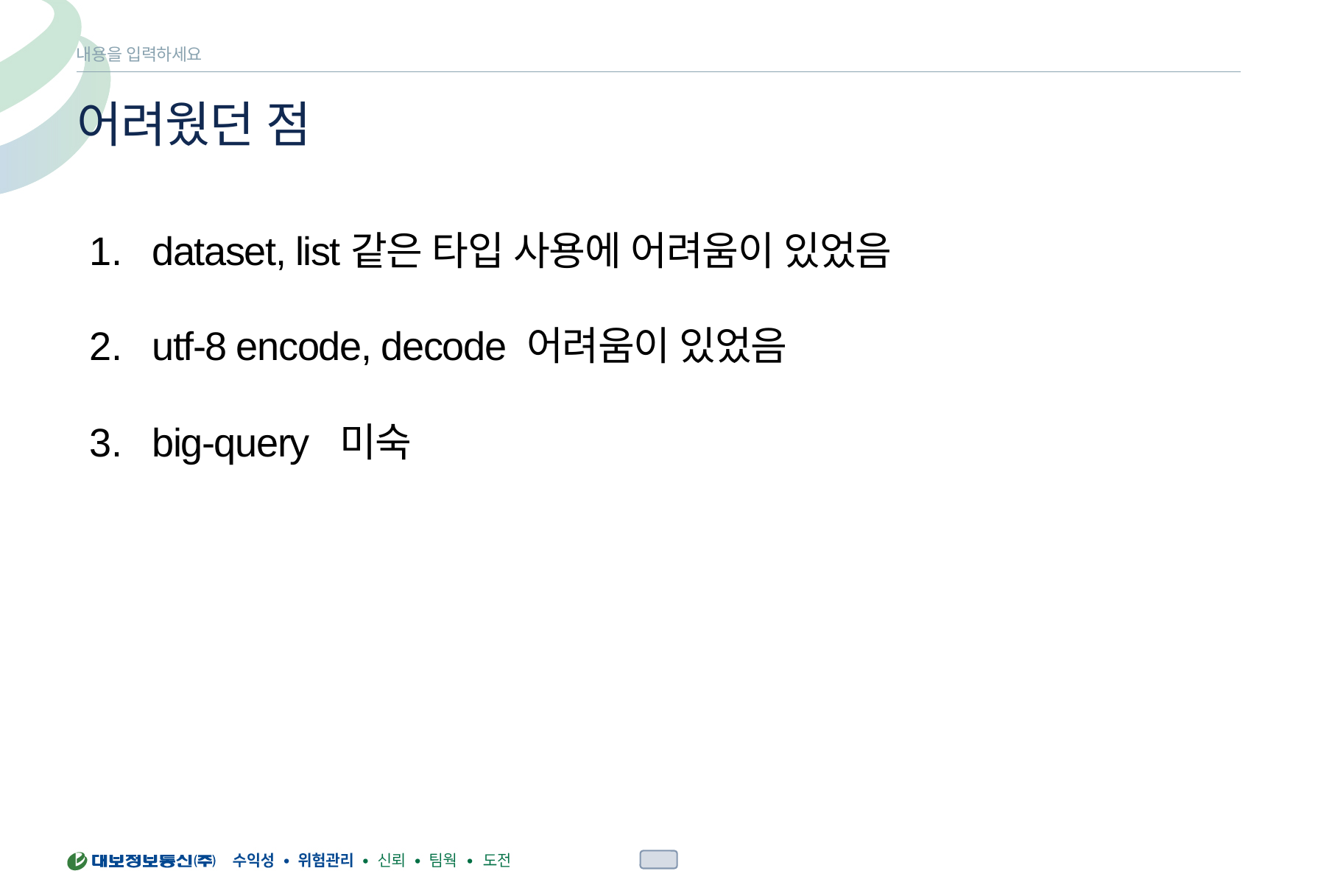

# 어려웠던 점
dataset, list같은 타입 사용에 어려움이 있었음

utf-8 encode, decode 어려움이 있었음

big-query  미숙